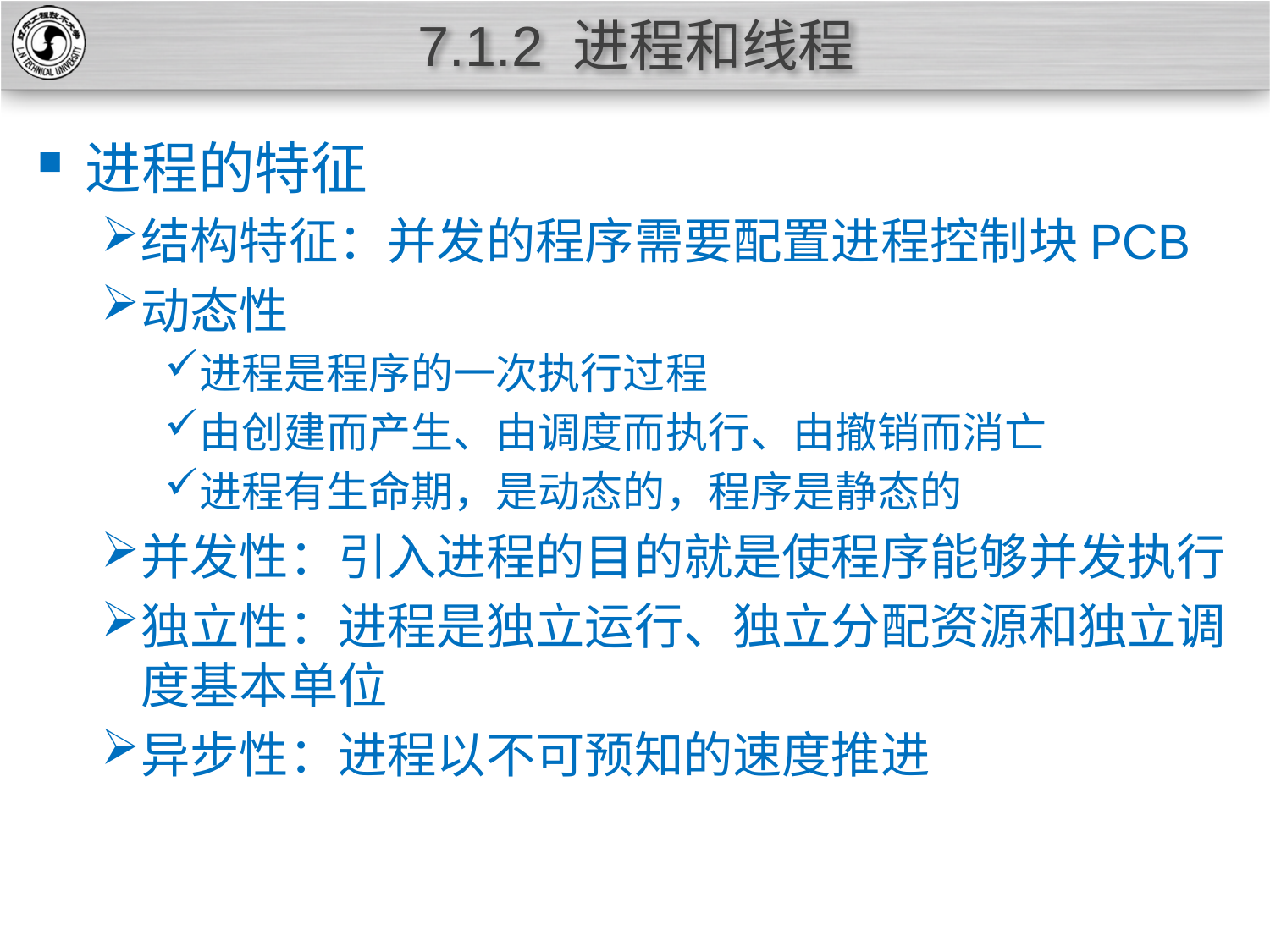

# 7.1.2 进程和线程
进程的特征
结构特征：并发的程序需要配置进程控制块PCB
动态性
进程是程序的一次执行过程
由创建而产生、由调度而执行、由撤销而消亡
进程有生命期，是动态的，程序是静态的
并发性：引入进程的目的就是使程序能够并发执行
独立性：进程是独立运行、独立分配资源和独立调度基本单位
异步性：进程以不可预知的速度推进